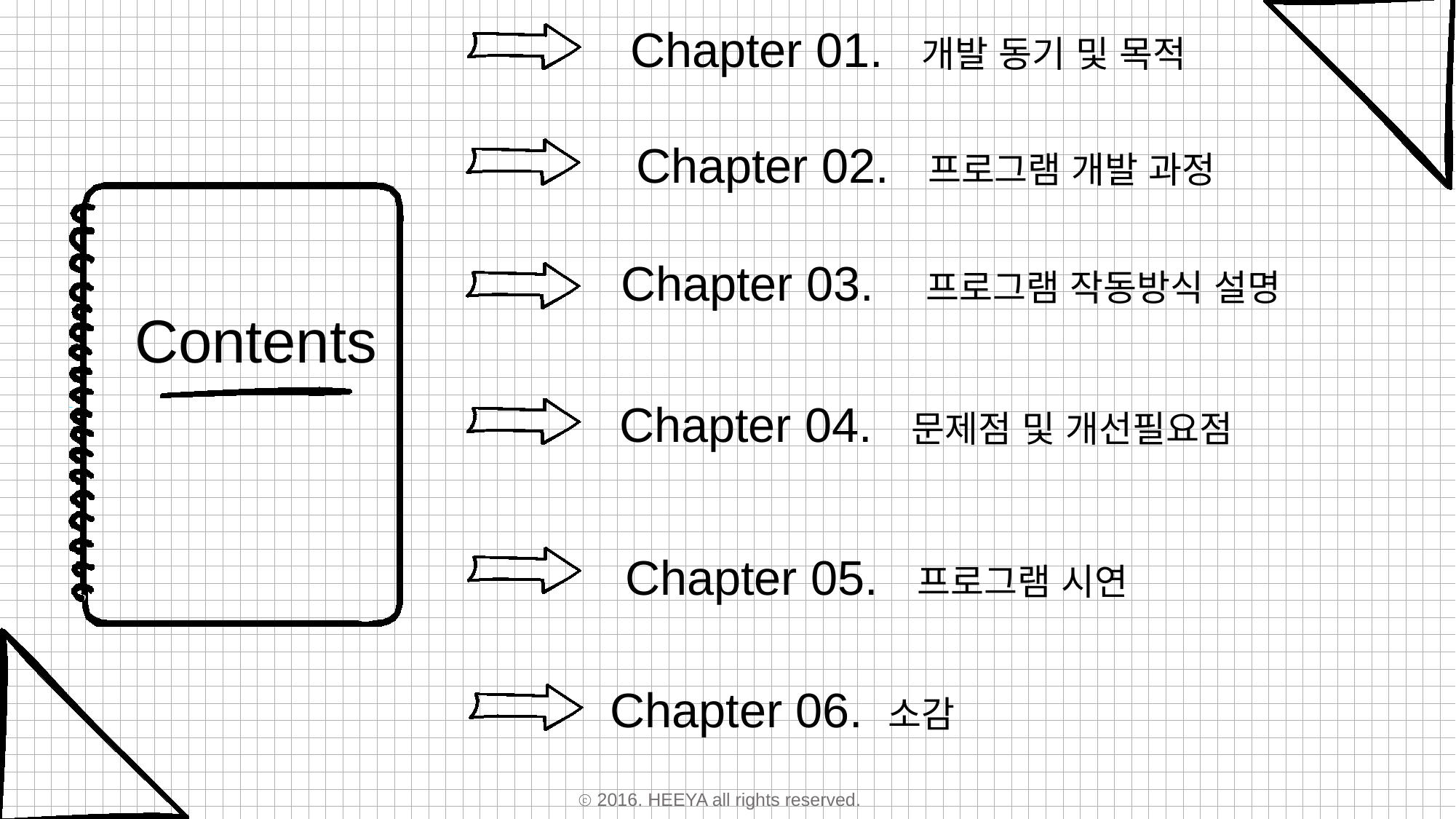

Chapter 01.  개발 동기 및 목적

Chapter 02.  프로그램 개발 과정

Contents

Chapter 03.   프로그램 작동방식 설명

Chapter 04.  문제점 및 개선필요점

Chapter 05.  프로그램 시연

Chapter 06. 소감